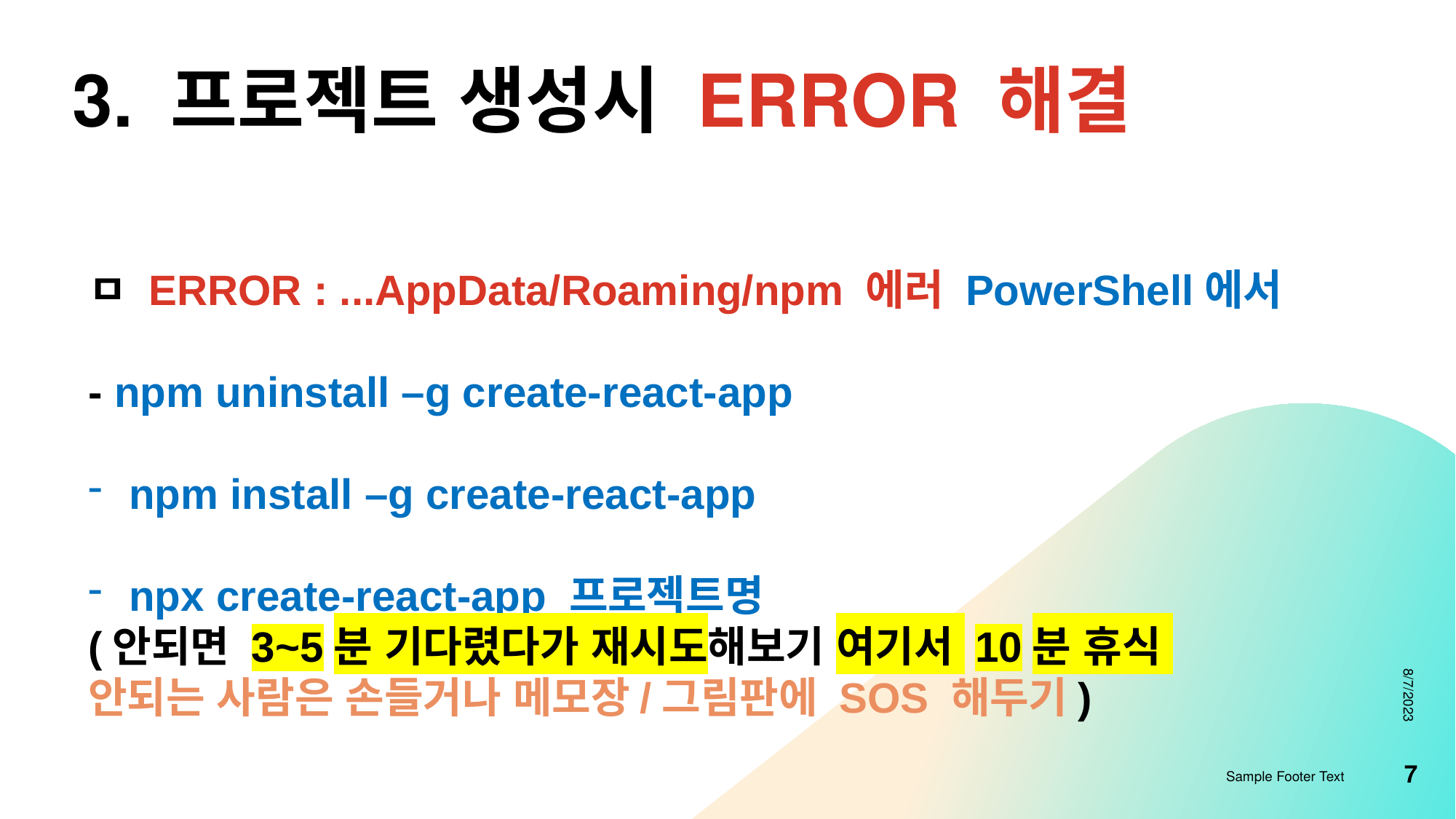

# 3. 프로젝트 생성시 ERROR 해결
ㅁ ERROR : ...AppData/Roaming/npm 에러 PowerShell에서
- npm uninstall –g create-react-app
npm install –g create-react-app
npx create-react-app 프로젝트명
(안되면 3~5분 기다렸다가 재시도해보기 여기서 10분 휴식
안되는 사람은 손들거나 메모장/그림판에 SOS 해두기)

8/7/2023
Sample Footer Text
7